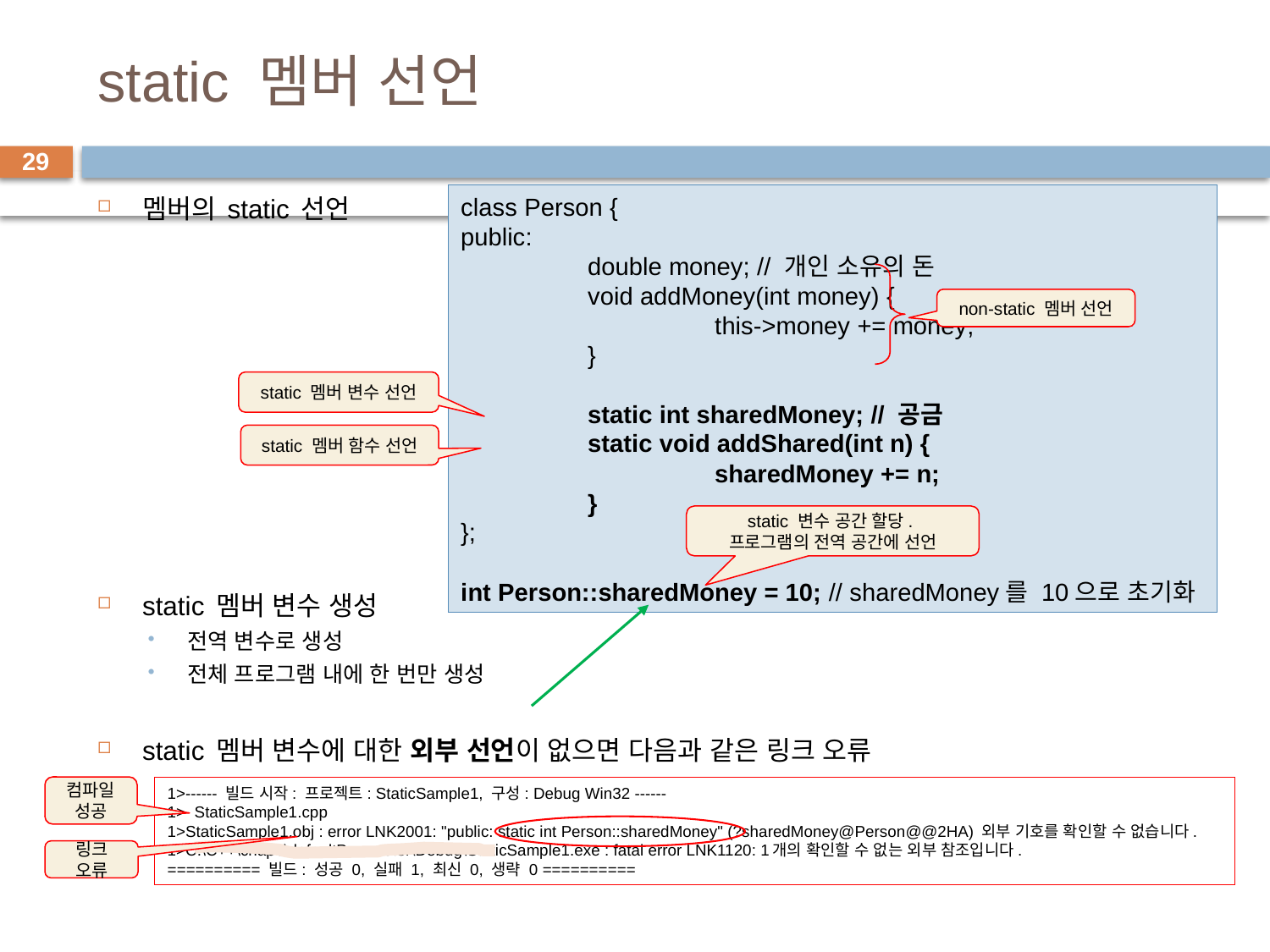

# static 멤버 선언
29
class Person {
public:
	double money; // 개인 소유의 돈
	void addMoney(int money) {
		this->money += money;
	}

	static int sharedMoney; // 공금
	static void addShared(int n) {
		sharedMoney += n;
	}
};

int Person::sharedMoney = 10; // sharedMoney를 10으로 초기화
멤버의 static 선언

static 멤버 변수 생성
전역 변수로 생성
전체 프로그램 내에 한 번만 생성

static 멤버 변수에 대한 외부 선언이 없으면 다음과 같은 링크 오류

non-static 멤버 선언
static 멤버 변수 선언
static 멤버 함수 선언
static 변수 공간 할당.
프로그램의 전역 공간에 선언

컴파일 성공
1>------ 빌드 시작: 프로젝트: StaticSample1, 구성: Debug Win32 ------
1>  StaticSample1.cpp
1>StaticSample1.obj : error LNK2001: "public: static int Person::sharedMoney" (?sharedMoney@Person@@2HA) 외부 기호를 확인할 수 없습니다.
1>C:\C++\chap6\defaultParameter\Debug\StaticSample1.exe : fatal error LNK1120: 1개의 확인할 수 없는 외부 참조입니다.
========== 빌드: 성공 0, 실패 1, 최신 0, 생략 0 ==========

링크
오류